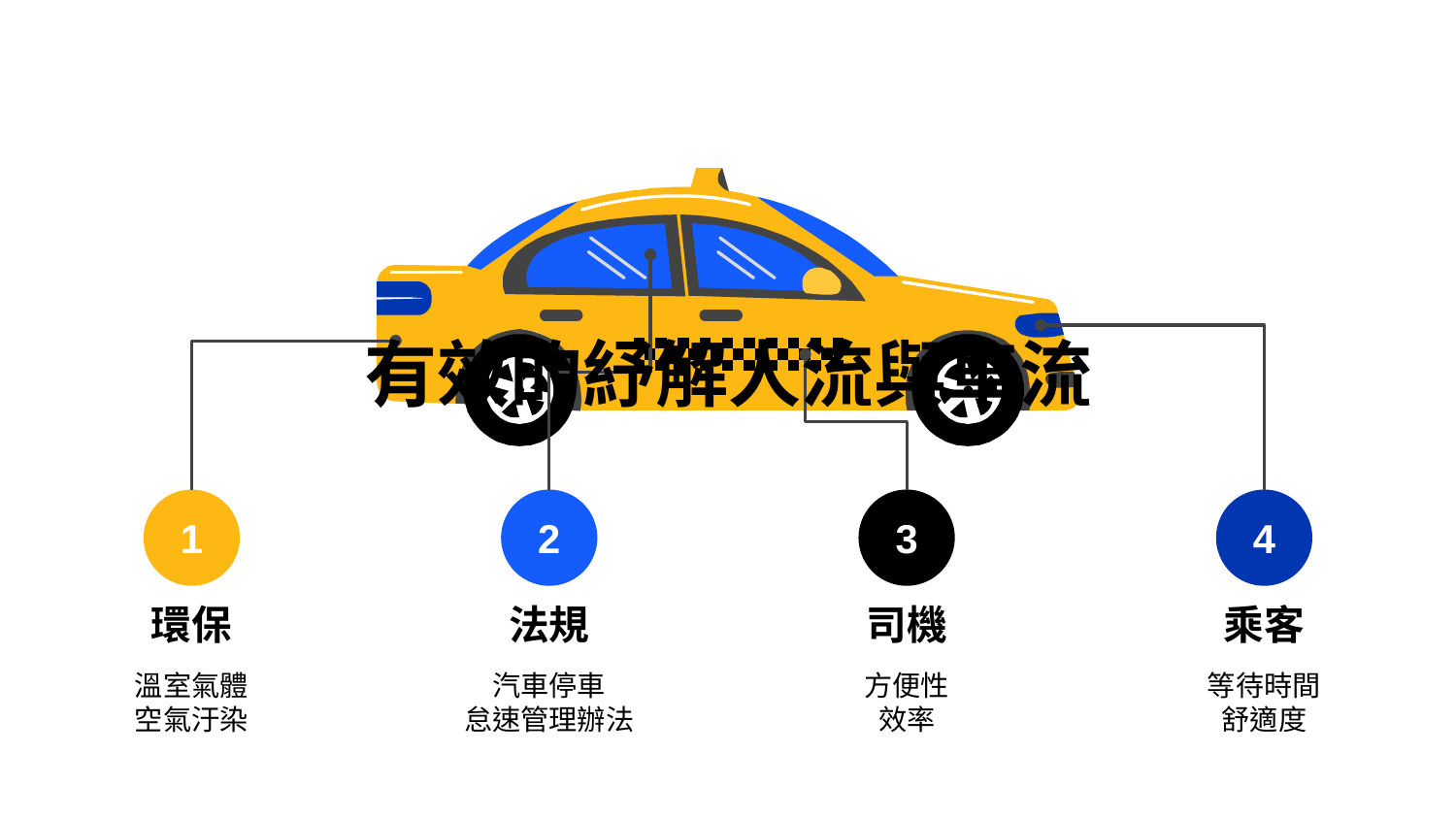

#

有效的紓解人流與車流
1
環保
溫室氣體
空氣汙染
2
法規
汽車停車
怠速管理辦法
3
司機
方便性
效率
4
乘客
等待時間
舒適度